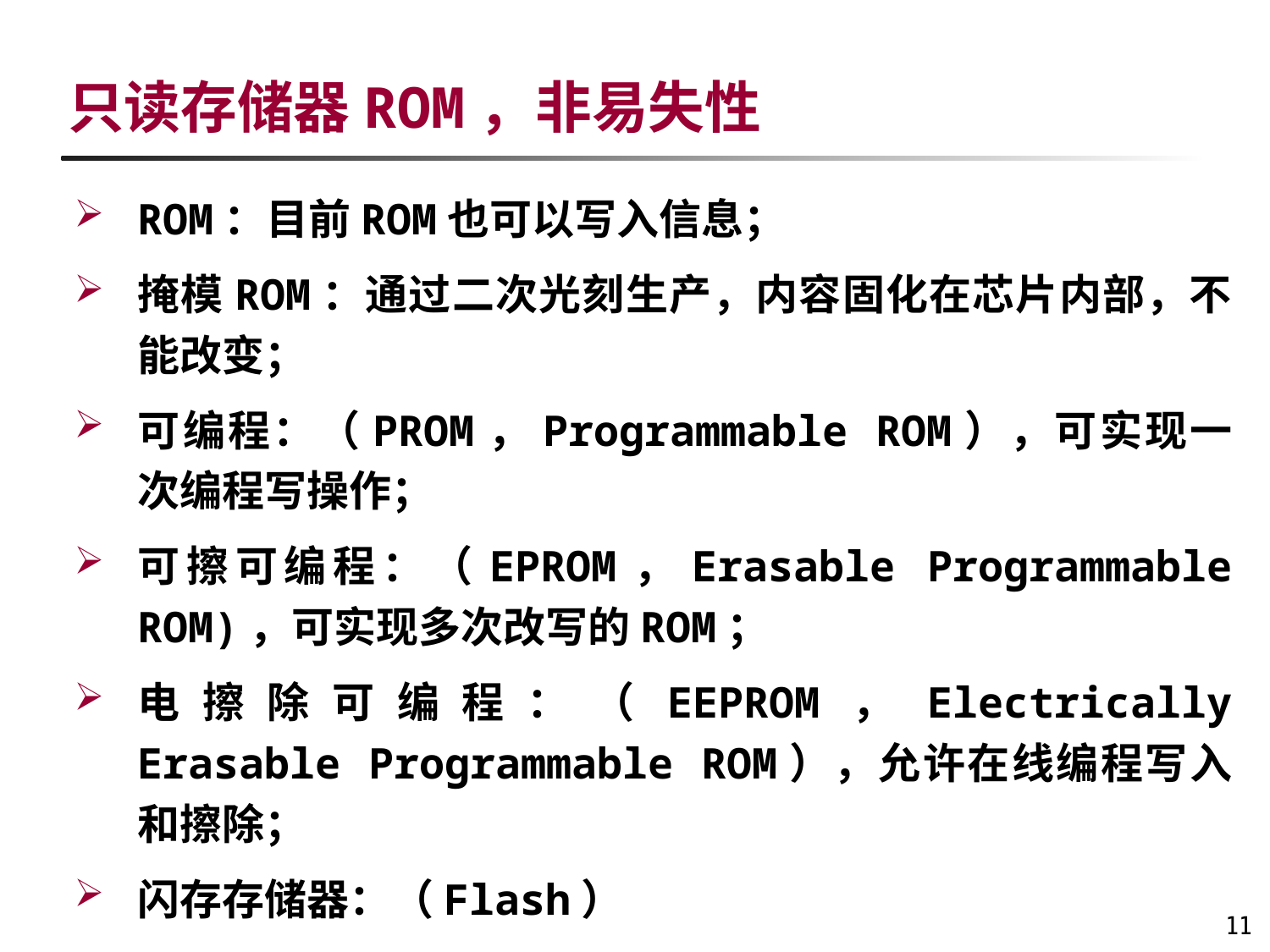

# 只读存储器ROM，非易失性
ROM：目前ROM也可以写入信息；
掩模ROM：通过二次光刻生产，内容固化在芯片内部，不能改变；
可编程：（PROM，Programmable ROM），可实现一次编程写操作；
可擦可编程：（EPROM，Erasable Programmable ROM)，可实现多次改写的ROM；
电擦除可编程：（EEPROM，Electrically Erasable Programmable ROM），允许在线编程写入和擦除；
闪存存储器：（Flash）
11